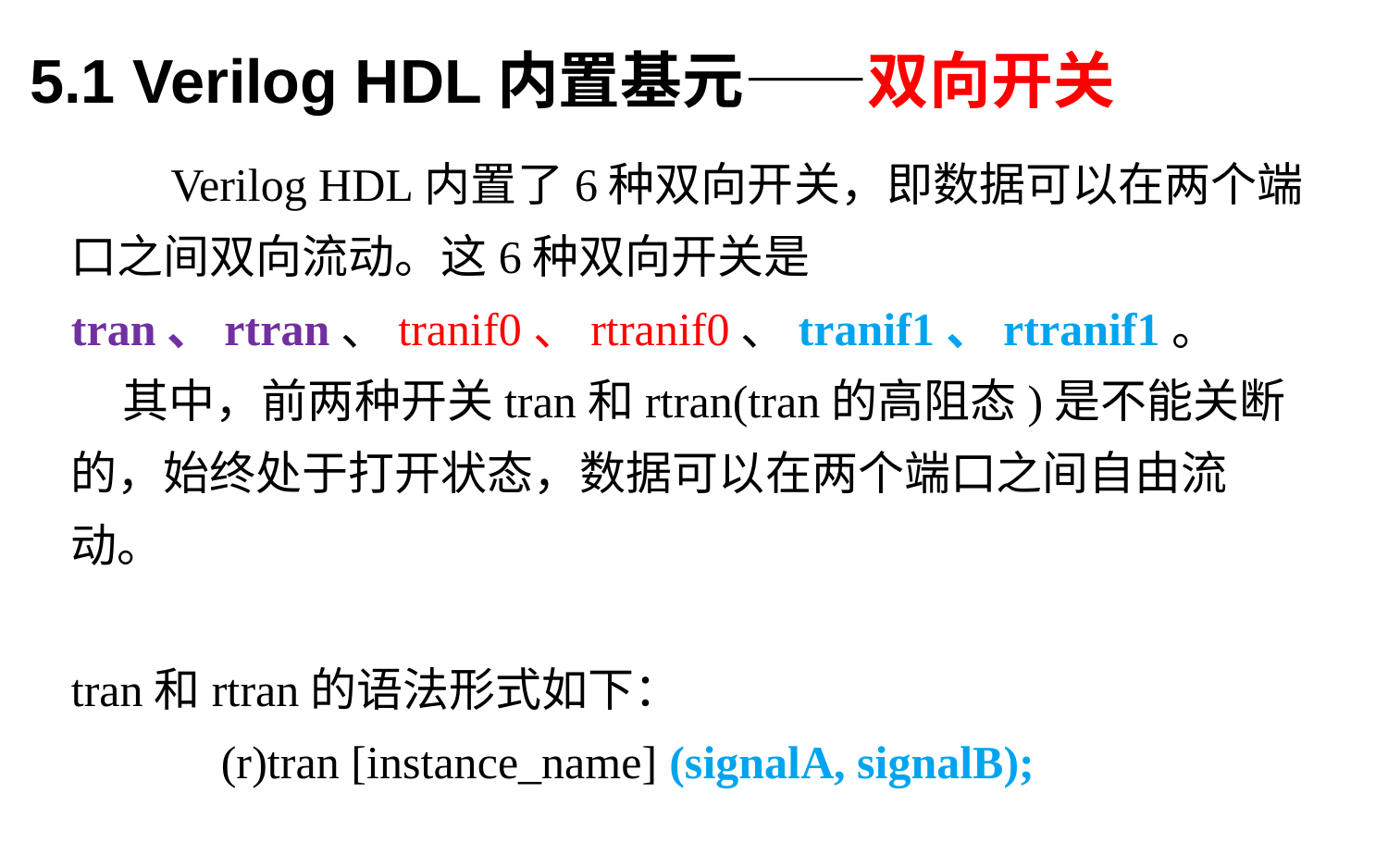

5.1 Verilog HDL内置基元——双向开关
# Verilog HDL内置了6种双向开关，即数据可以在两个端口之间双向流动。这6种双向开关是tran、rtran、tranif0、rtranif0、tranif1、rtranif1。 其中，前两种开关tran和rtran(tran的高阻态)是不能关断的，始终处于打开状态，数据可以在两个端口之间自由流动。 tran和rtran的语法形式如下： 　　　(r)tran [instance_name] (signalA, signalB);